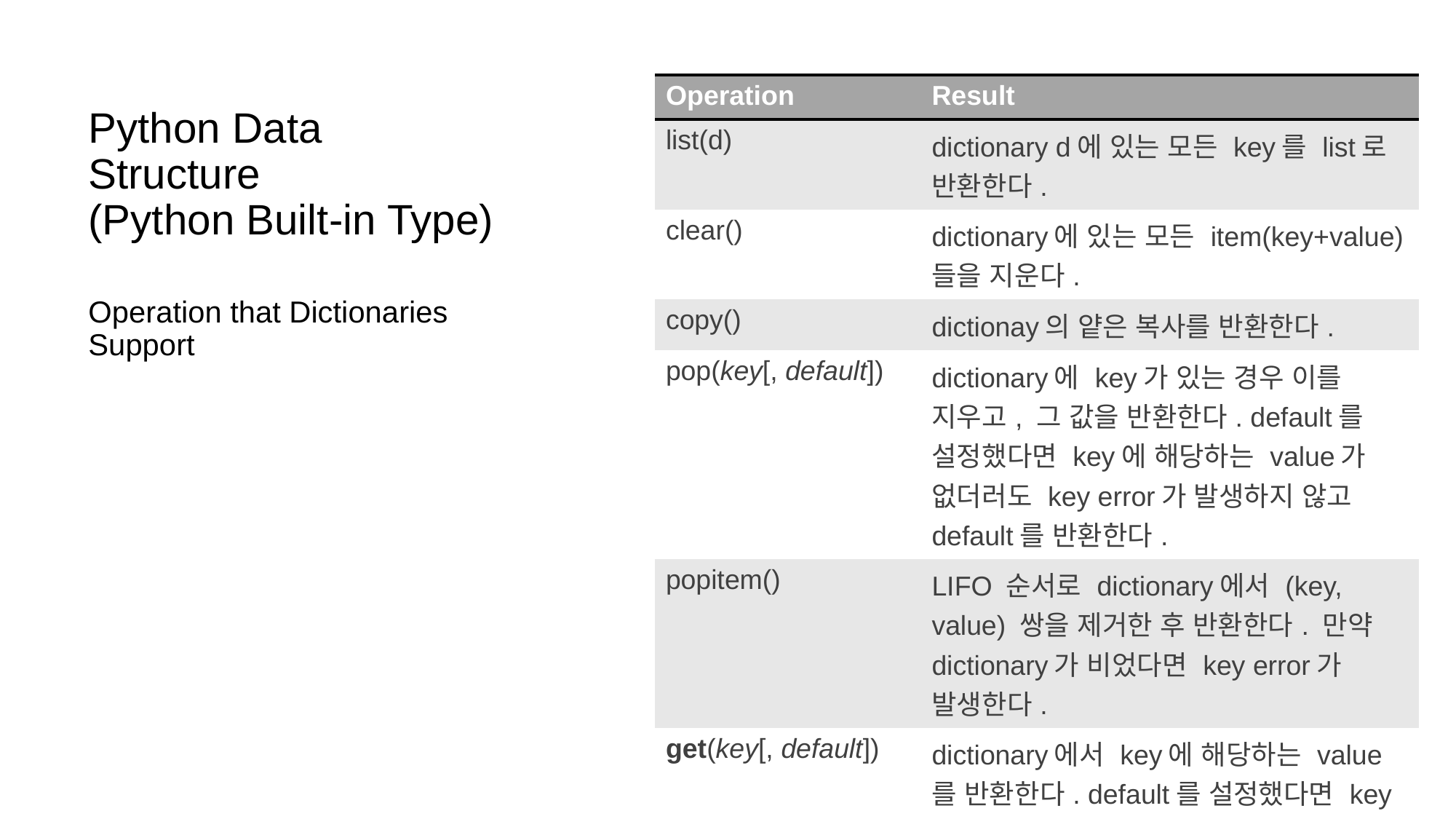

# Python Data Structure (Python Built-in Type)
| Operation | Result |
| --- | --- |
| list(d) | dictionary d에 있는 모든 key를 list로 반환한다. |
| clear() | dictionary에 있는 모든 item(key+value)들을 지운다. |
| copy() | dictionay의 얕은 복사를 반환한다. |
| pop(key[, default]) | dictionary에 key가 있는 경우 이를 지우고, 그 값을 반환한다. default를 설정했다면 key에 해당하는 value가 없더러도 key error가 발생하지 않고 default를 반환한다. |
| popitem() | LIFO 순서로 dictionary에서 (key, value) 쌍을 제거한 후 반환한다. 만약 dictionary가 비었다면 key error가 발생한다. |
| get(key[, default]) | dictionary에서 key에 해당하는 value를 반환한다. default를 설정했다면 key에 해당하는 value가 없어도 key error가 발생하지 않고 default 값을 반환한다. |
Operation that Dictionaries Support